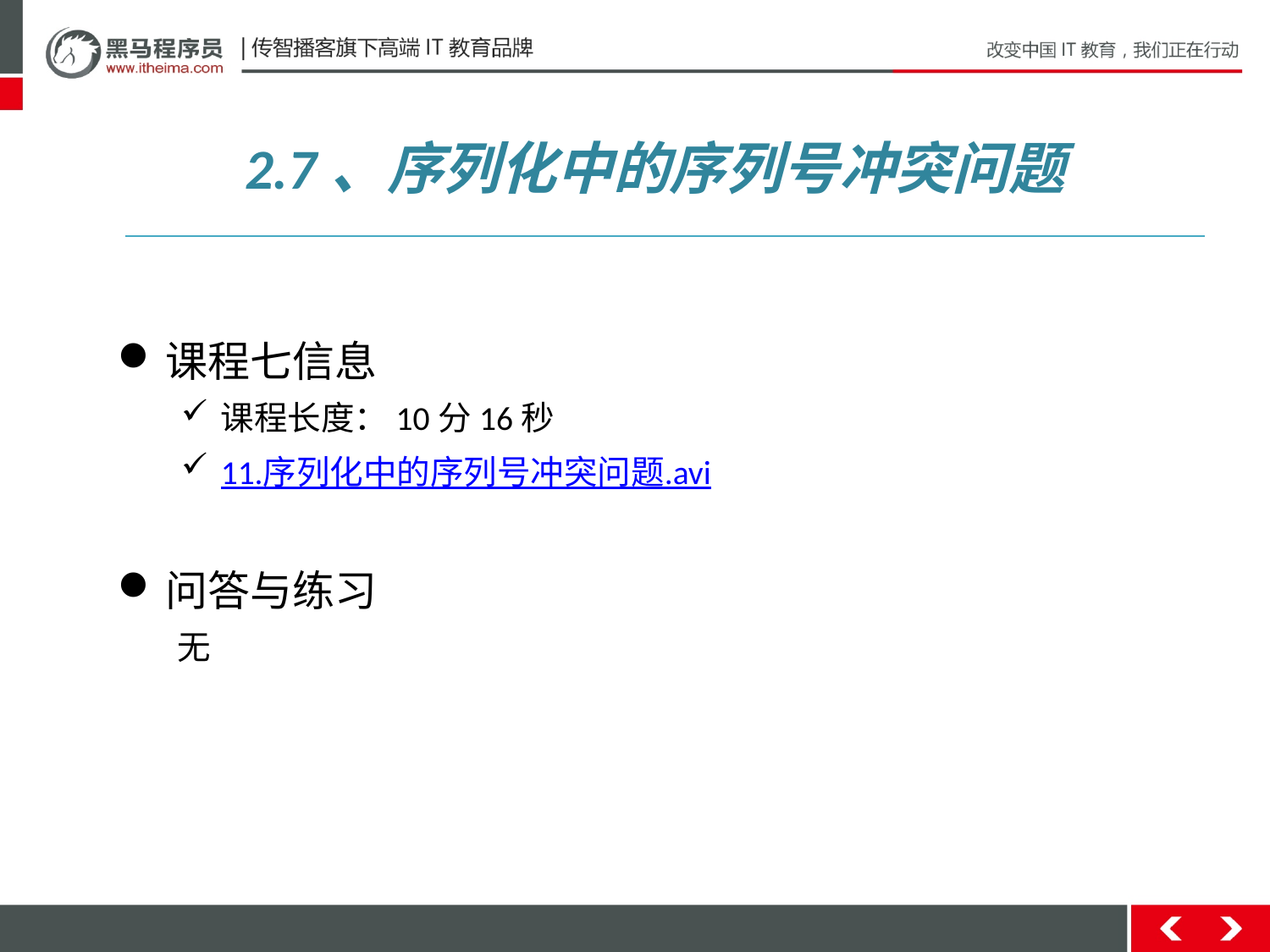

2.7、序列化中的序列号冲突问题

课程七信息
课程长度：10分16秒
11.序列化中的序列号冲突问题.avi

问答与练习
       无